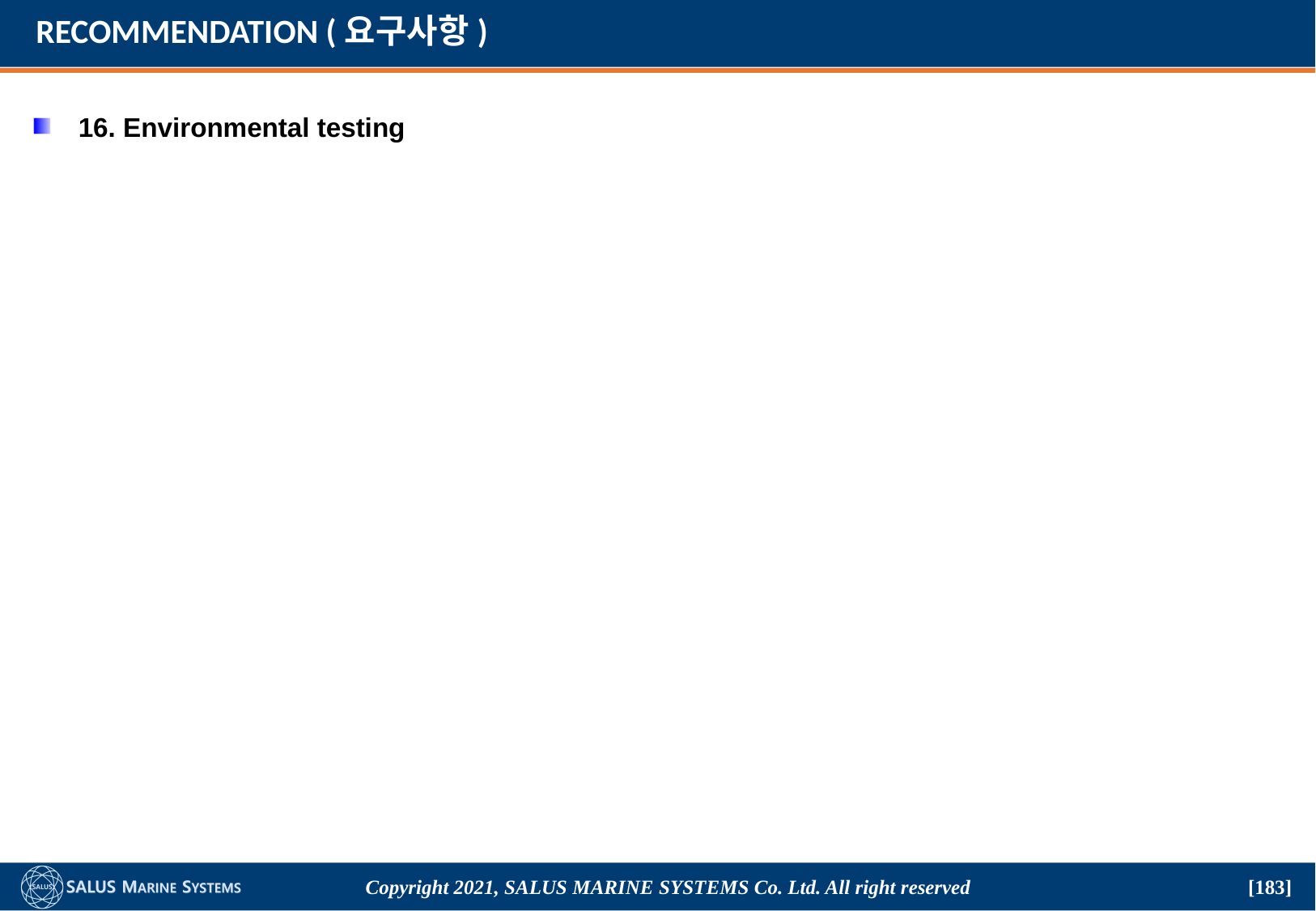

# RECOMMENDATION (요구사항)
16. Environmental testing
Copyright 2021, SALUS Marine Systems Co. Ltd. All right reserved
[183]